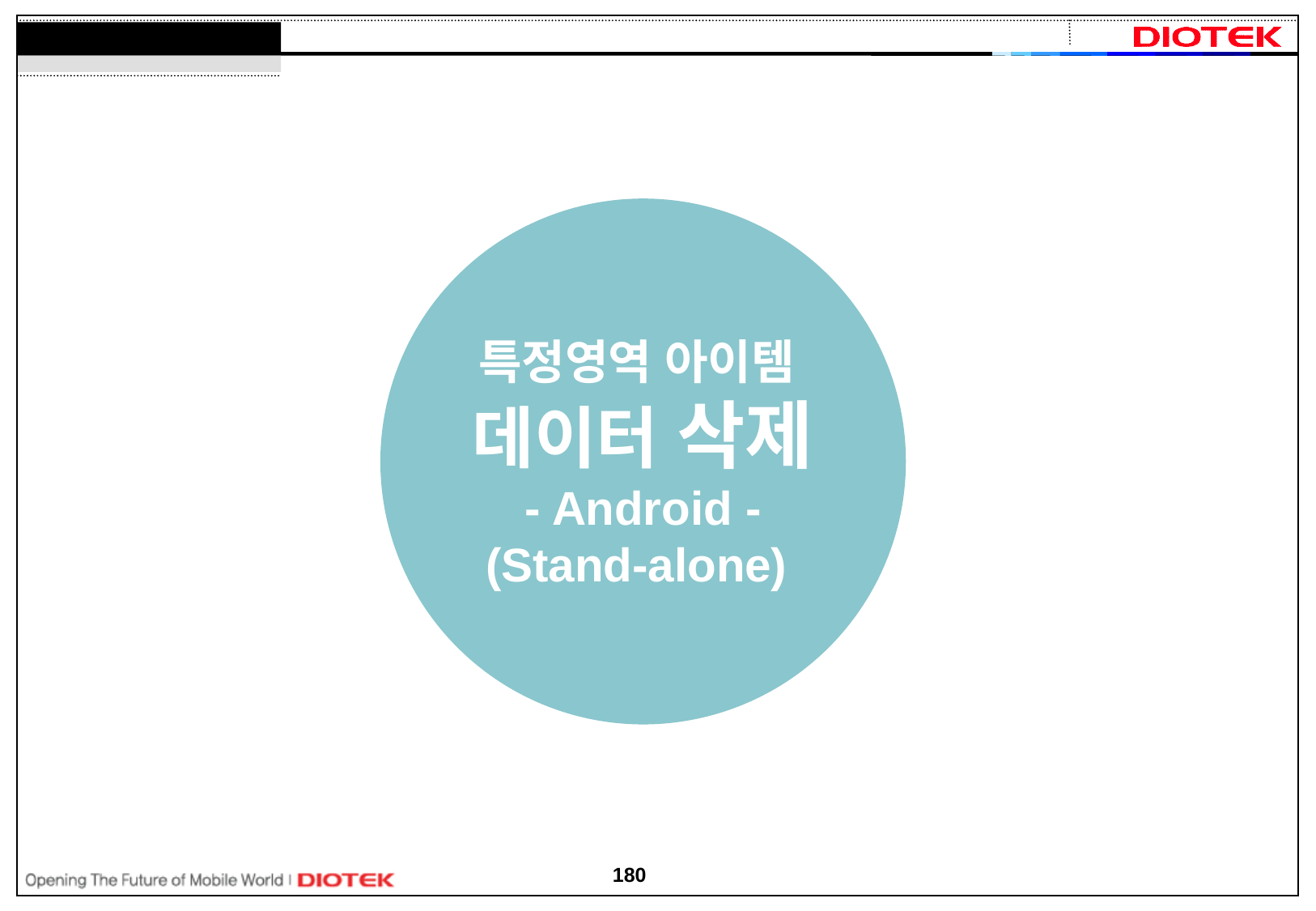

특정영역 아이템
데이터 삭제
- Android -
(Stand-alone)